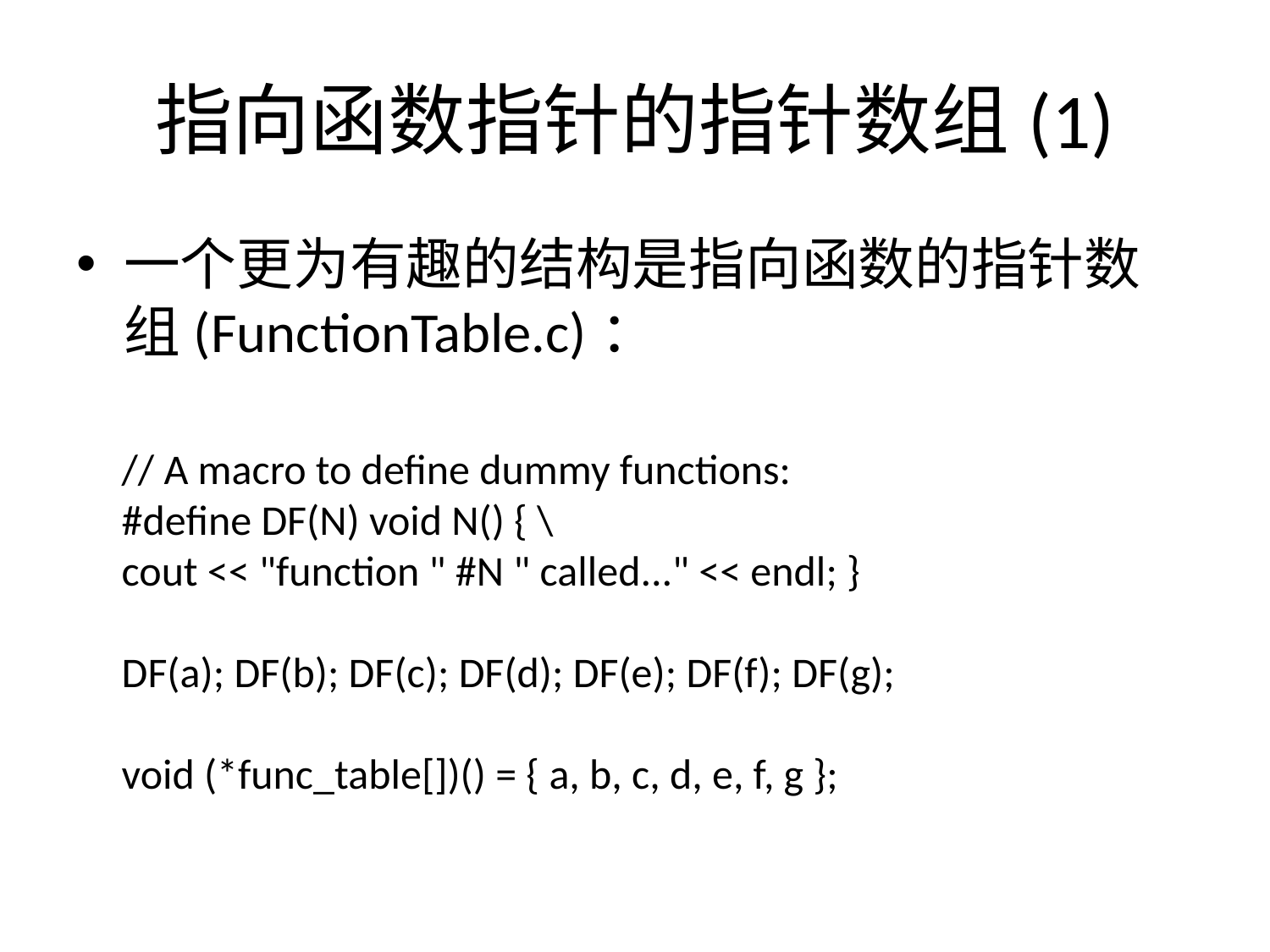

# 指向函数指针的指针数组(1)
一个更为有趣的结构是指向函数的指针数组(FunctionTable.c)：
// A macro to define dummy functions:
#define DF(N) void N() { \
cout << "function " #N " called..." << endl; }

DF(a); DF(b); DF(c); DF(d); DF(e); DF(f); DF(g);

void (*func_table[])() = { a, b, c, d, e, f, g };